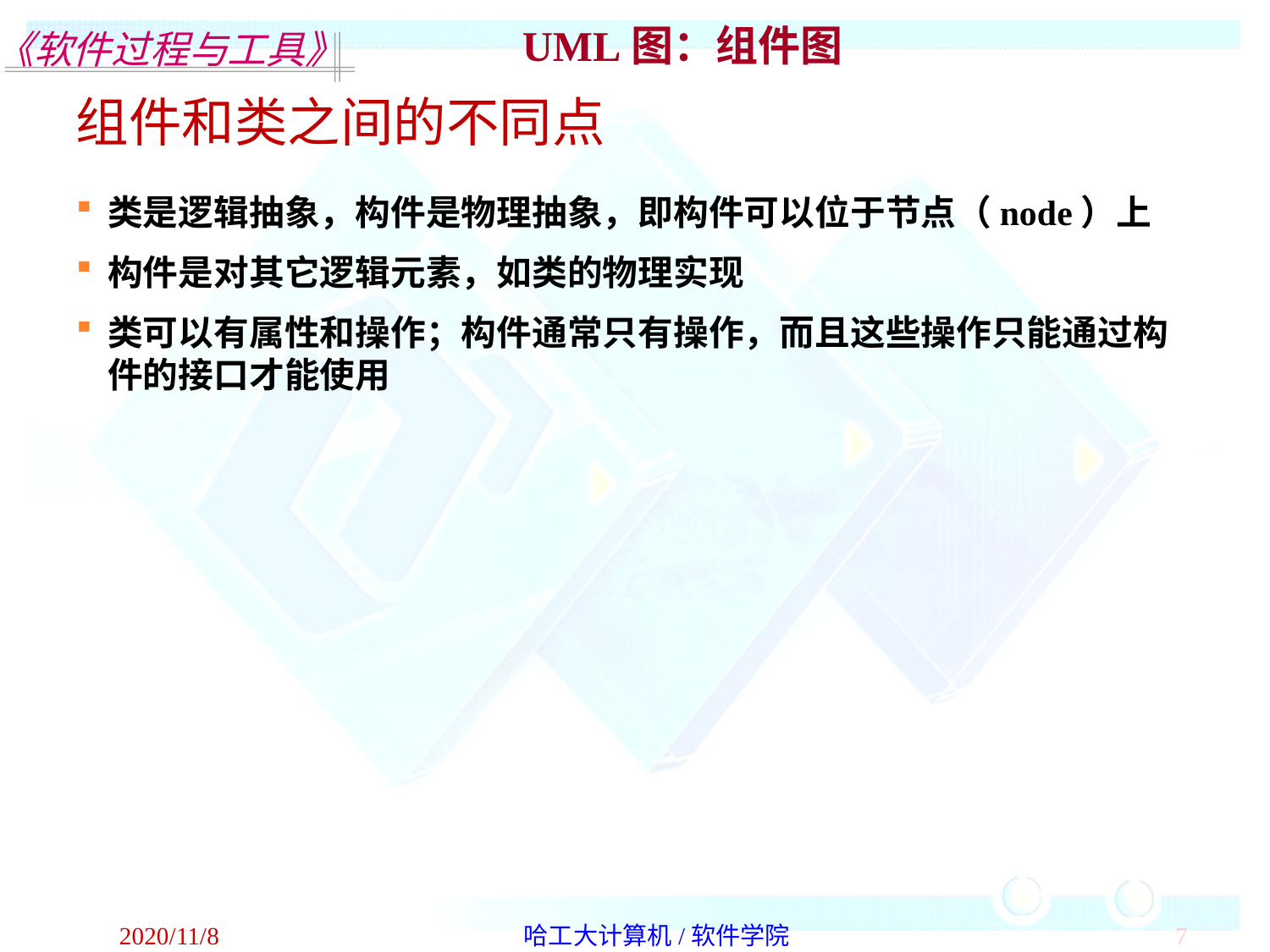

UML图：组件图
组件和类之间的不同点
类是逻辑抽象，构件是物理抽象，即构件可以位于节点（node）上
构件是对其它逻辑元素，如类的物理实现
类可以有属性和操作；构件通常只有操作，而且这些操作只能通过构件的接口才能使用